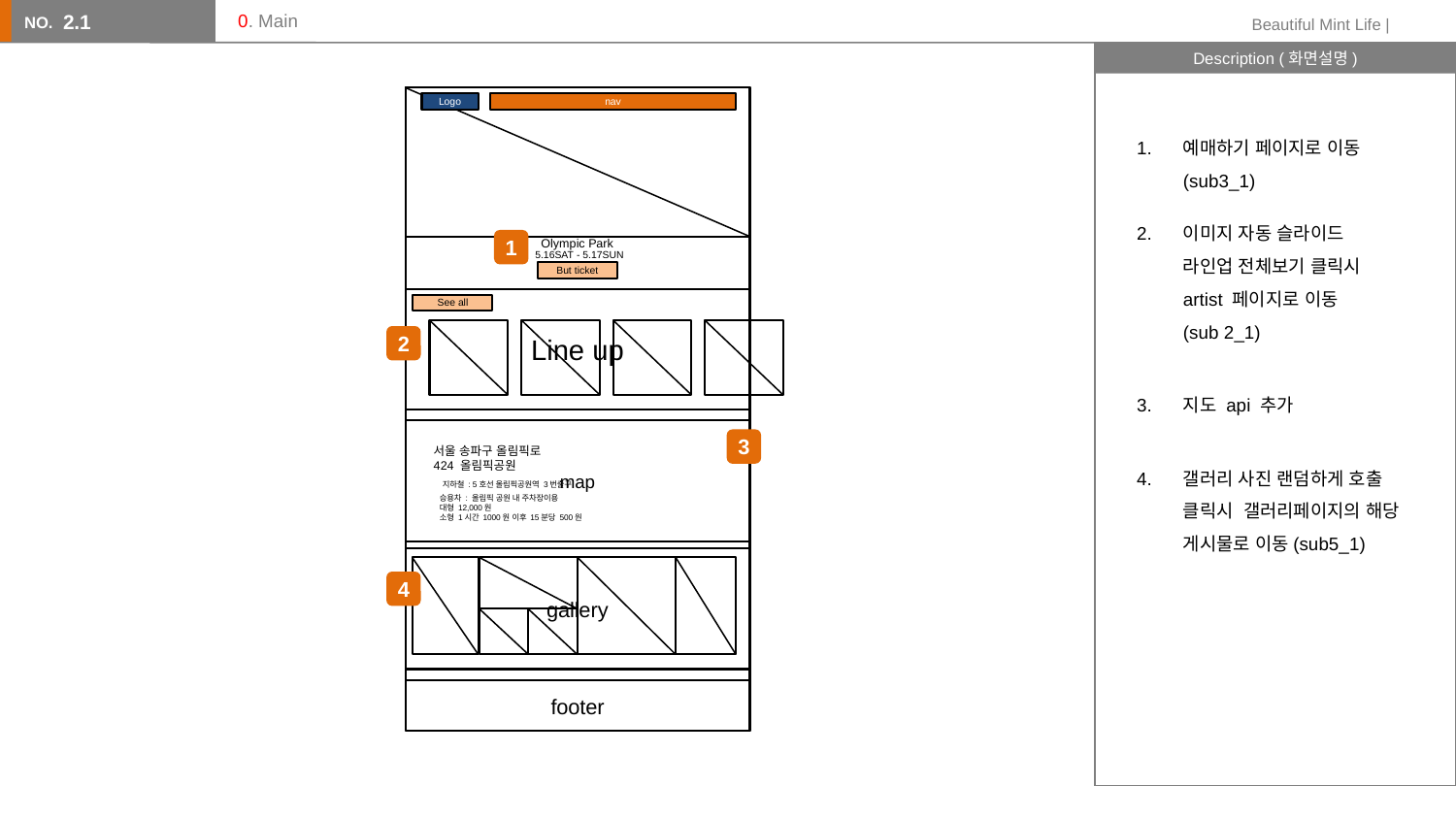

2.1
# 0. Main

Logo
nav
예매하기 페이지로 이동
(sub3_1)
이미지 자동 슬라이드
라인업 전체보기 클릭시 artist 페이지로 이동
(sub 2_1)
지도 api 추가
갤러리 사진 랜덤하게 호출
클릭시  갤러리페이지의 해당 게시물로 이동(sub5_1)
Olympic Park
1
5.16SAT - 5.17SUN
But ticket
Line up
See all

2
map
3
서울 송파구 올림픽로
424 올림픽공원
지하철 : 5호선 올림픽공원역 3번출구
승용차 : 올림픽 공원 내 주차장이용
대형 12,000원
소형 1시간 1000원 이후 15분당 500원
gallery

4

footer